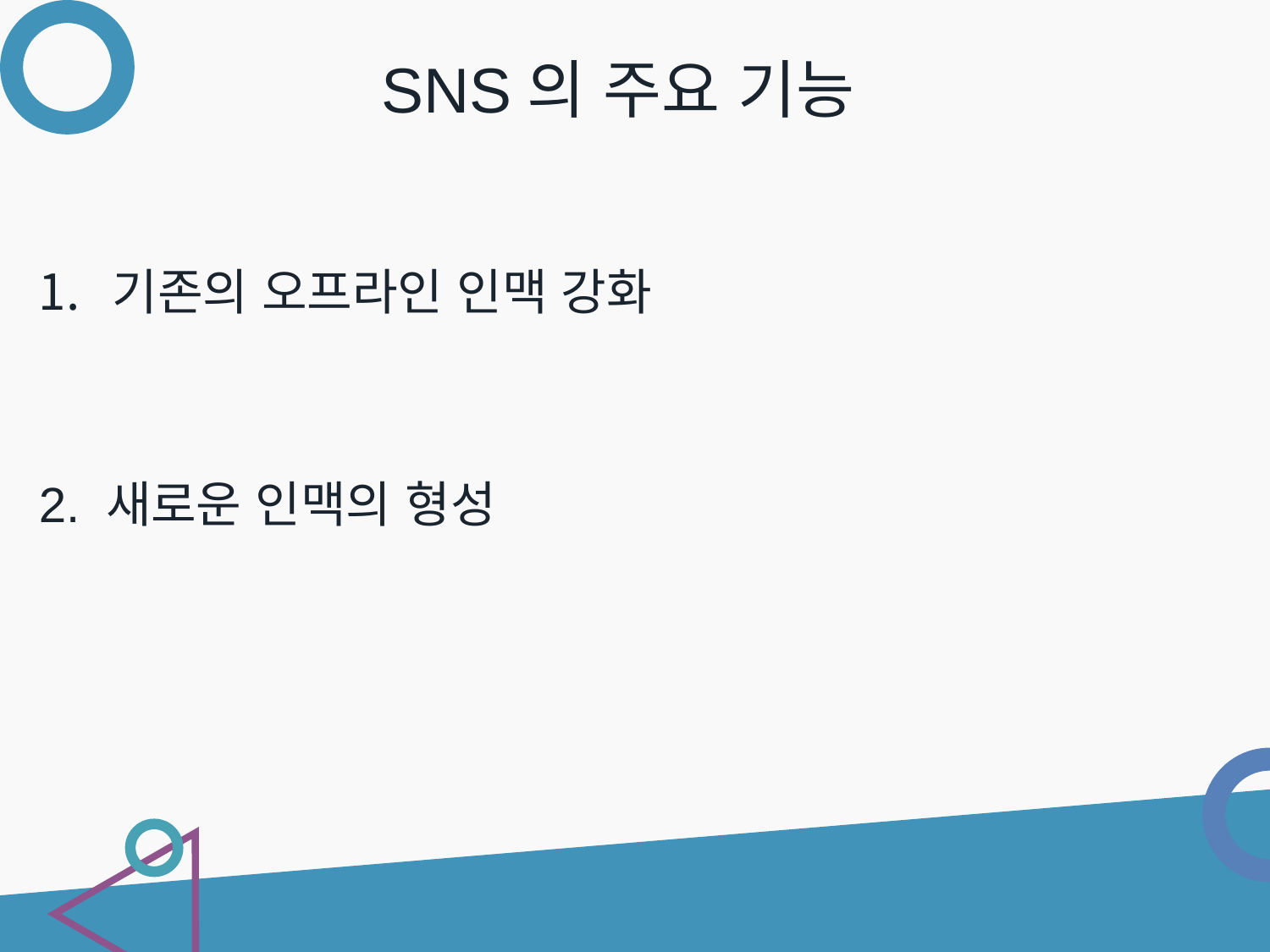

SNS의 주요 기능
 기존의 오프라인 인맥 강화

2. 새로운 인맥의 형성